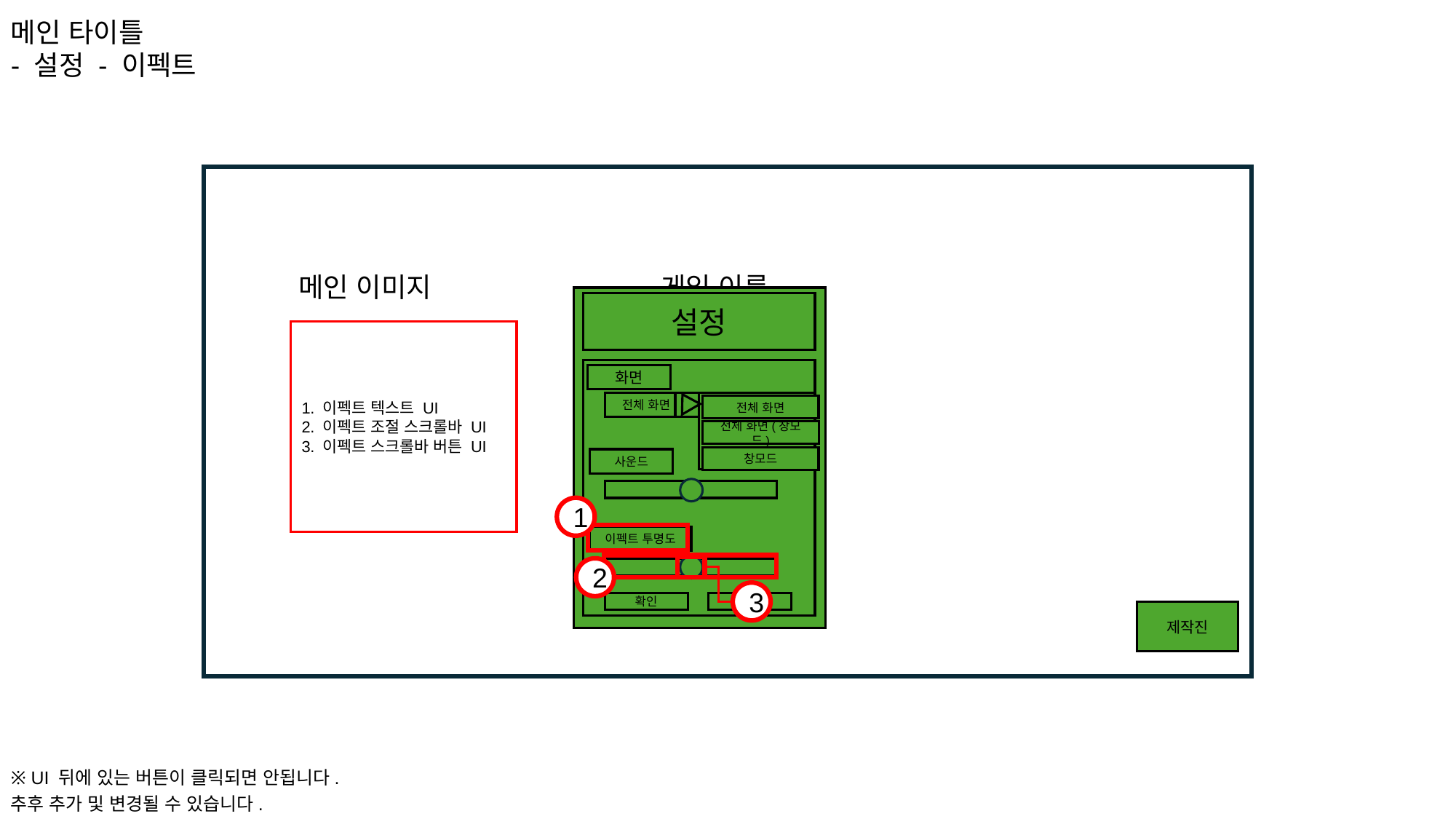

메인 타이틀
- 설정 - 이펙트
ㅁ
메인 이미지
게임 이름

설정
1. 이펙트 텍스트 UI
2. 이펙트 조절 스크롤바 UI
3. 이펙트 스크롤바 버튼 UI

게임 시작
화면

전체 화면

전체 화면
전체 화면(창모드)
정비
창모드
사운드

조작 방법
1

이펙트 투명도
게임 설정

2

3
확인
닫기
제작진
※ UI 뒤에 있는 버튼이 클릭되면 안됩니다.
추후 추가 및 변경될 수 있습니다.